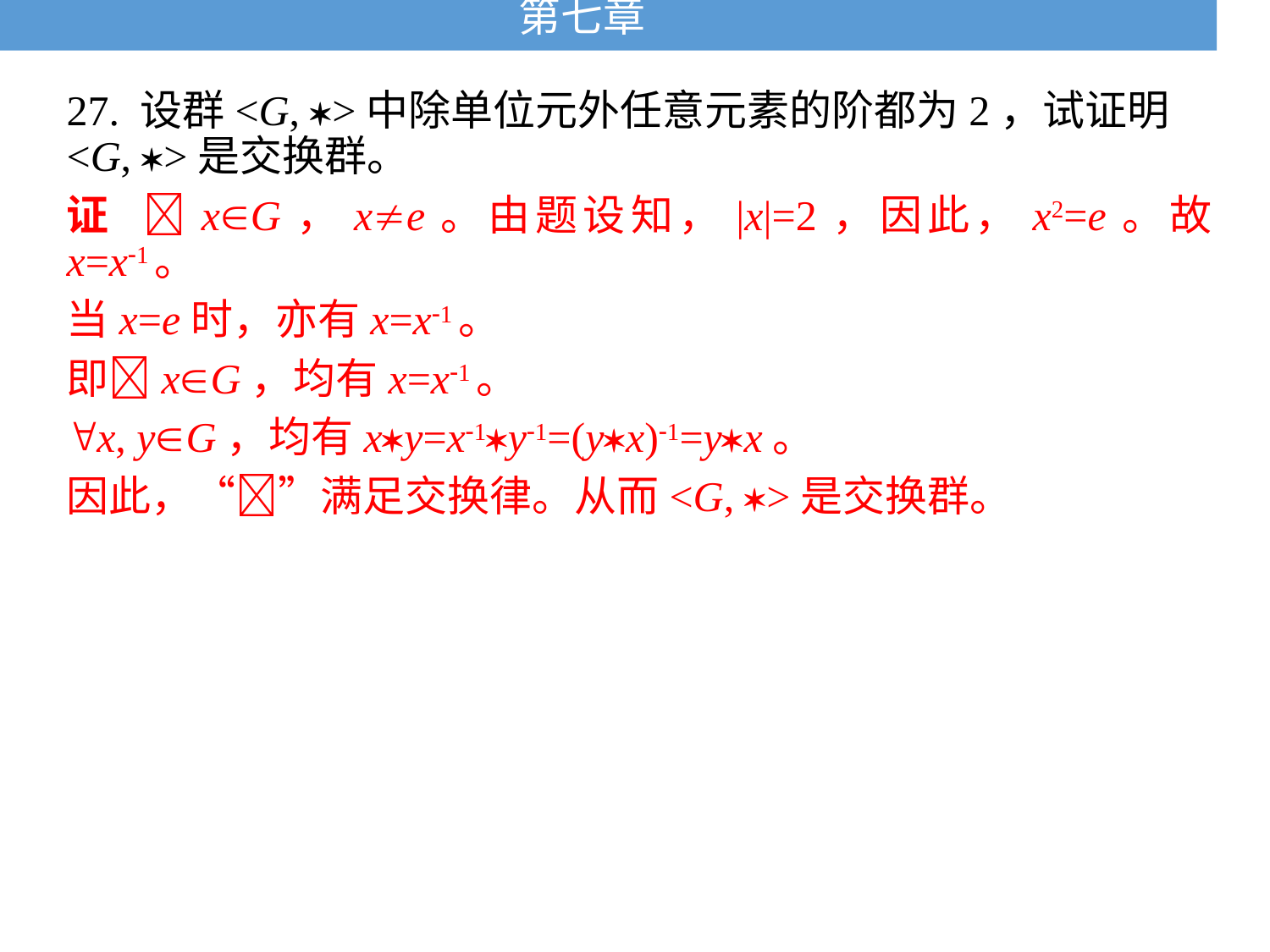

# 第七章
27. 设群<G, ∗>中除单位元外任意元素的阶都为2，试证明<G, ∗>是交换群。
证  ∀x∈G，x≠e。由题设知，|x|=2，因此，x2=e。故x=x−1。
当x=e时，亦有x=x−1。
即∀x∈G，均有x=x−1。
∀x, y∈G，均有x∗y=x−1∗y−1=(y∗x)−1=y∗x。
因此，“∗”满足交换律。从而<G, ∗>是交换群。